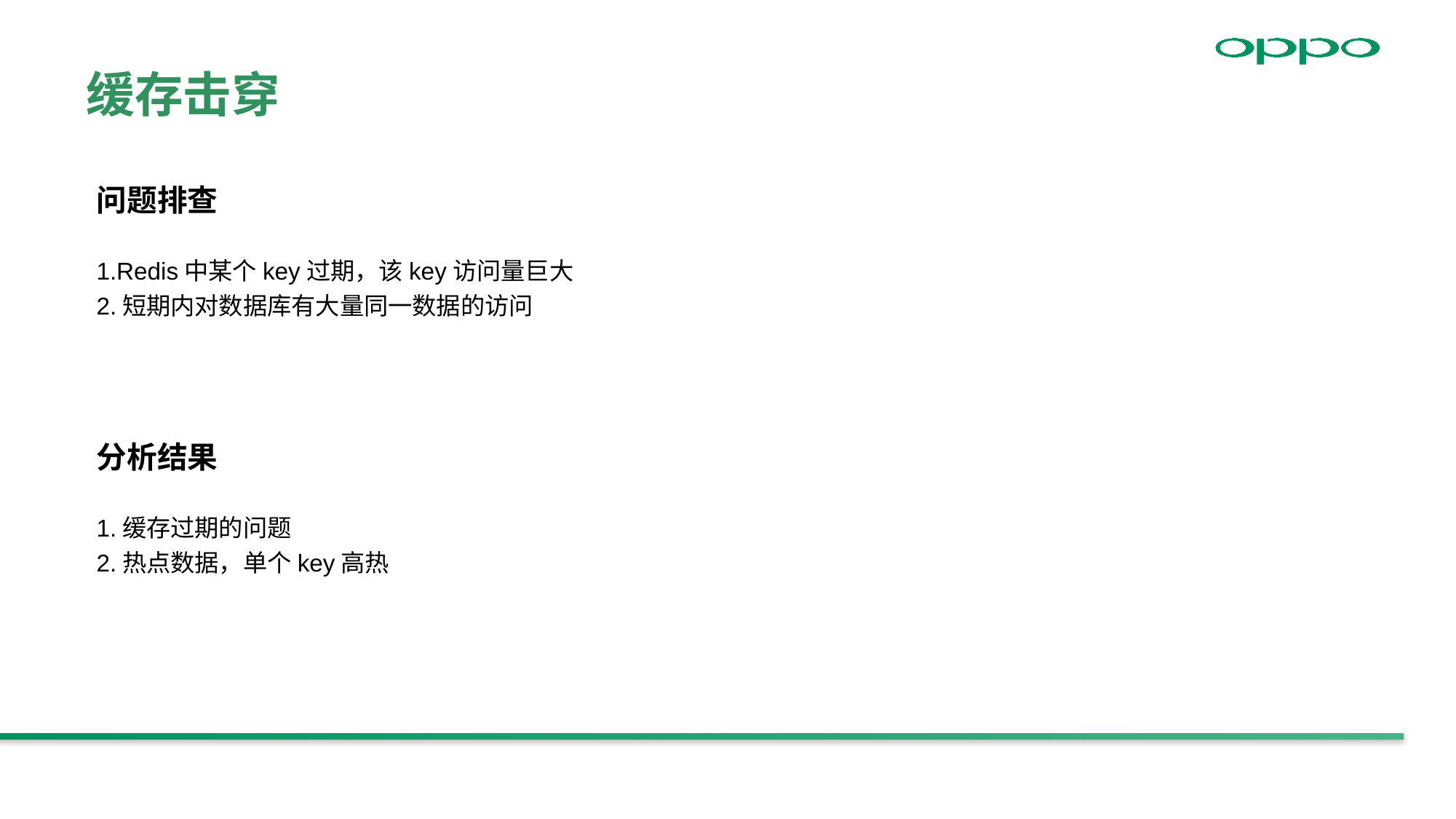

缓存击穿

问题排查

1.Redis中某个key过期，该key访问量巨大
2.短期内对数据库有大量同一数据的访问

分析结果

1.缓存过期的问题
2.热点数据，单个key高热